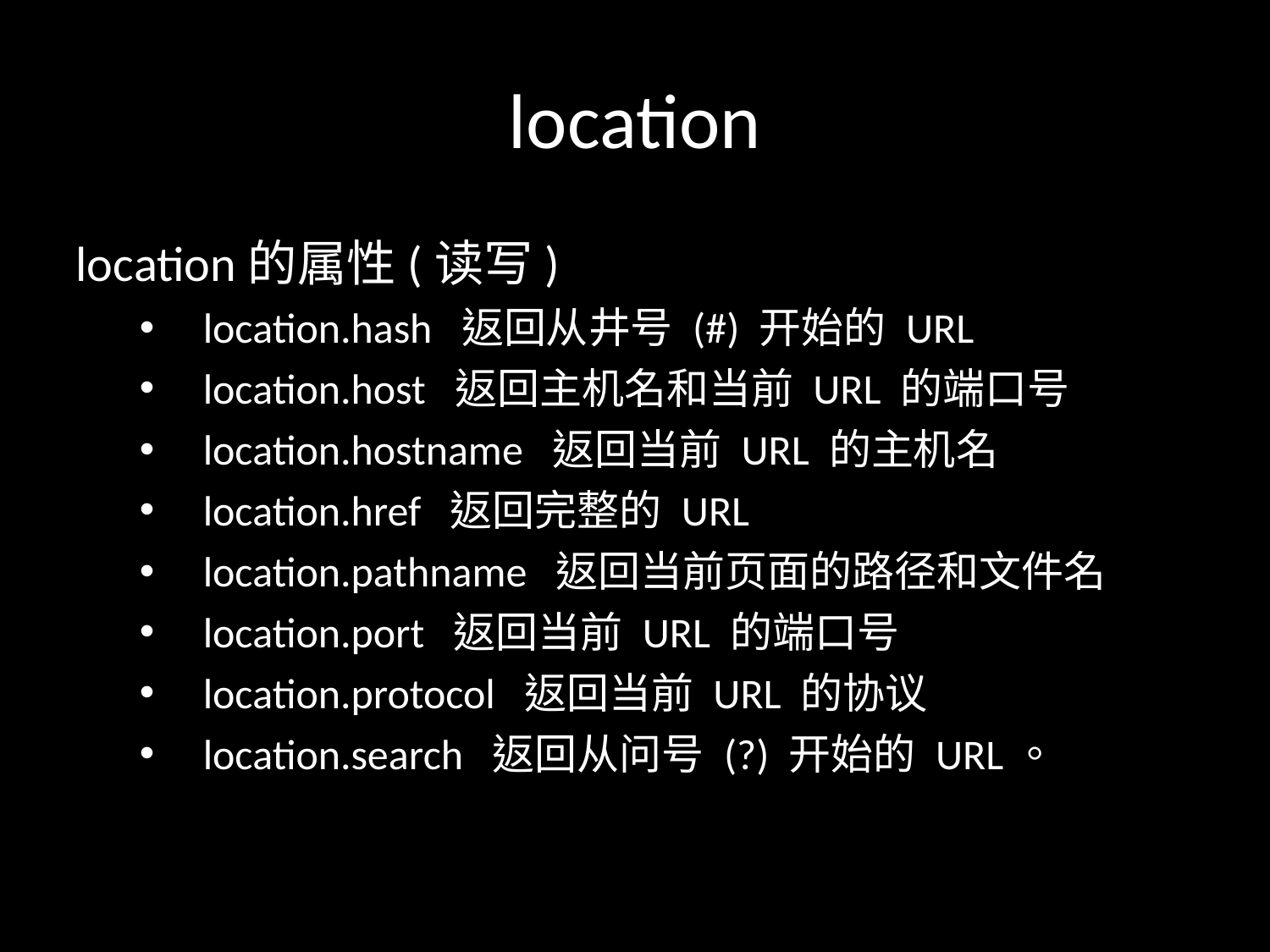

# location
location的属性(读写)
location.hash  返回从井号 (#) 开始的 URL
location.host  返回主机名和当前 URL 的端口号
location.hostname  返回当前 URL 的主机名
location.href  返回完整的 URL
location.pathname  返回当前页面的路径和文件名
location.port  返回当前 URL 的端口号
location.protocol  返回当前 URL 的协议
location.search  返回从问号 (?) 开始的 URL。